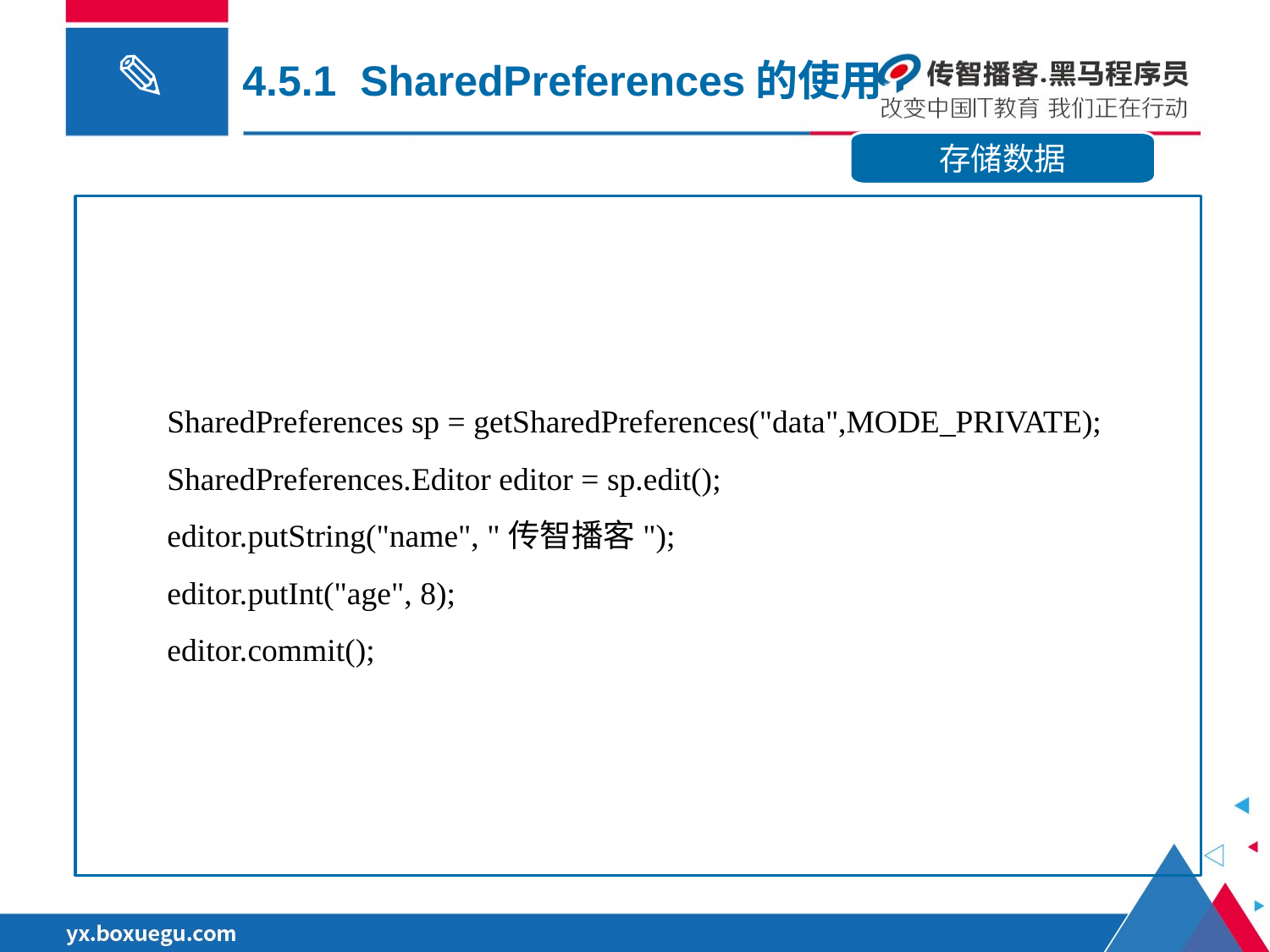

4.5.1  SharedPreferences的使用

存储数据

     SharedPreferences sp = getSharedPreferences("data",MODE_PRIVATE);
     SharedPreferences.Editor editor = sp.edit();
     editor.putString("name", "传智播客");
     editor.putInt("age", 8);
     editor.commit();